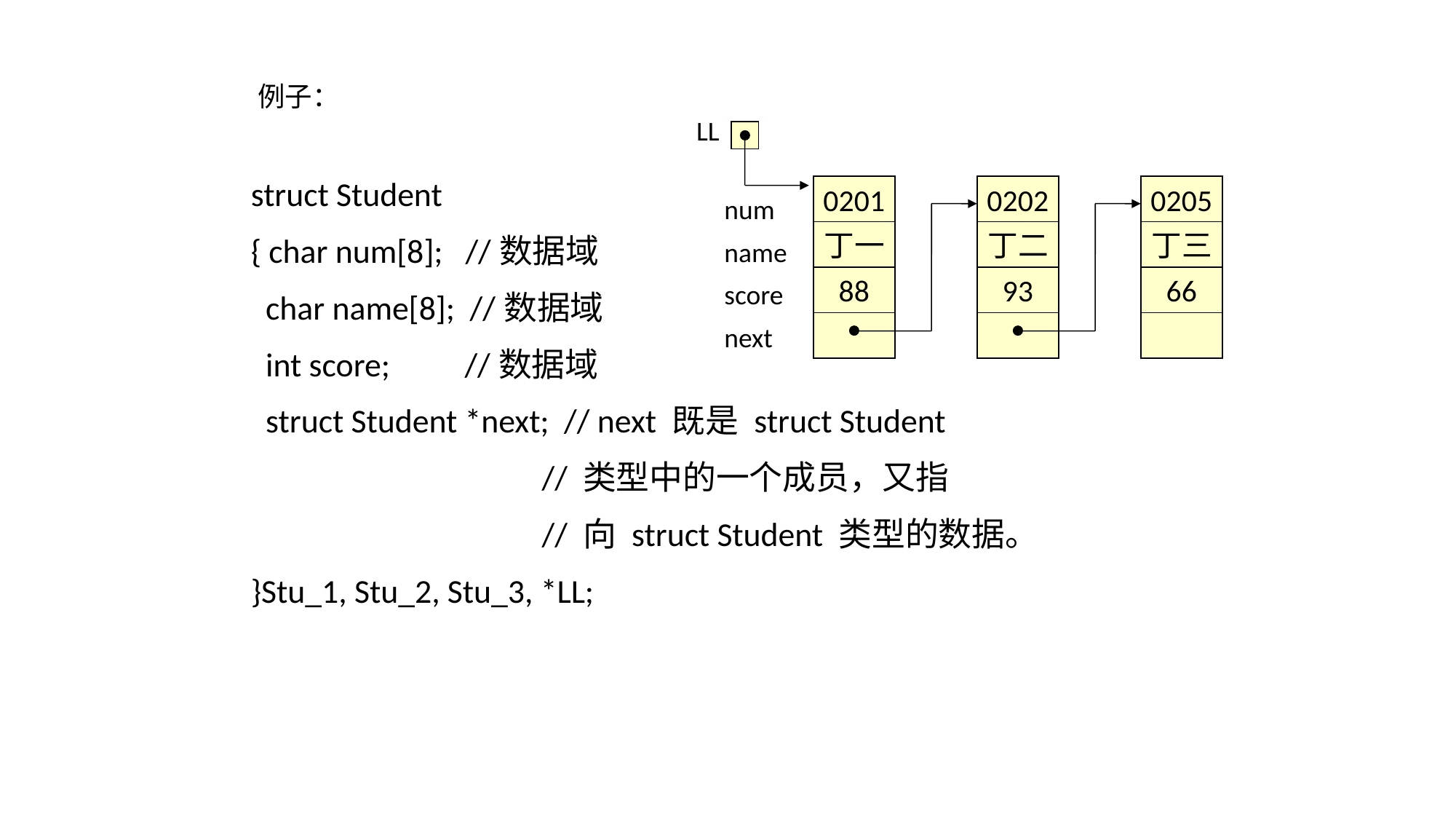

例子：
LL

struct Student
{ char num[8];   //数据域
  char name[8];  //数据域
  int score;          //数据域
  struct Student *next;  // next 既是 struct Student
                                       // 类型中的一个成员，又指
                                       // 向 struct Student 类型的数据。
}Stu_1, Stu_2, Stu_3, *LL;
 0201
 0202
 0205
num
name
score
next

丁一
丁二
丁三
88
93
66